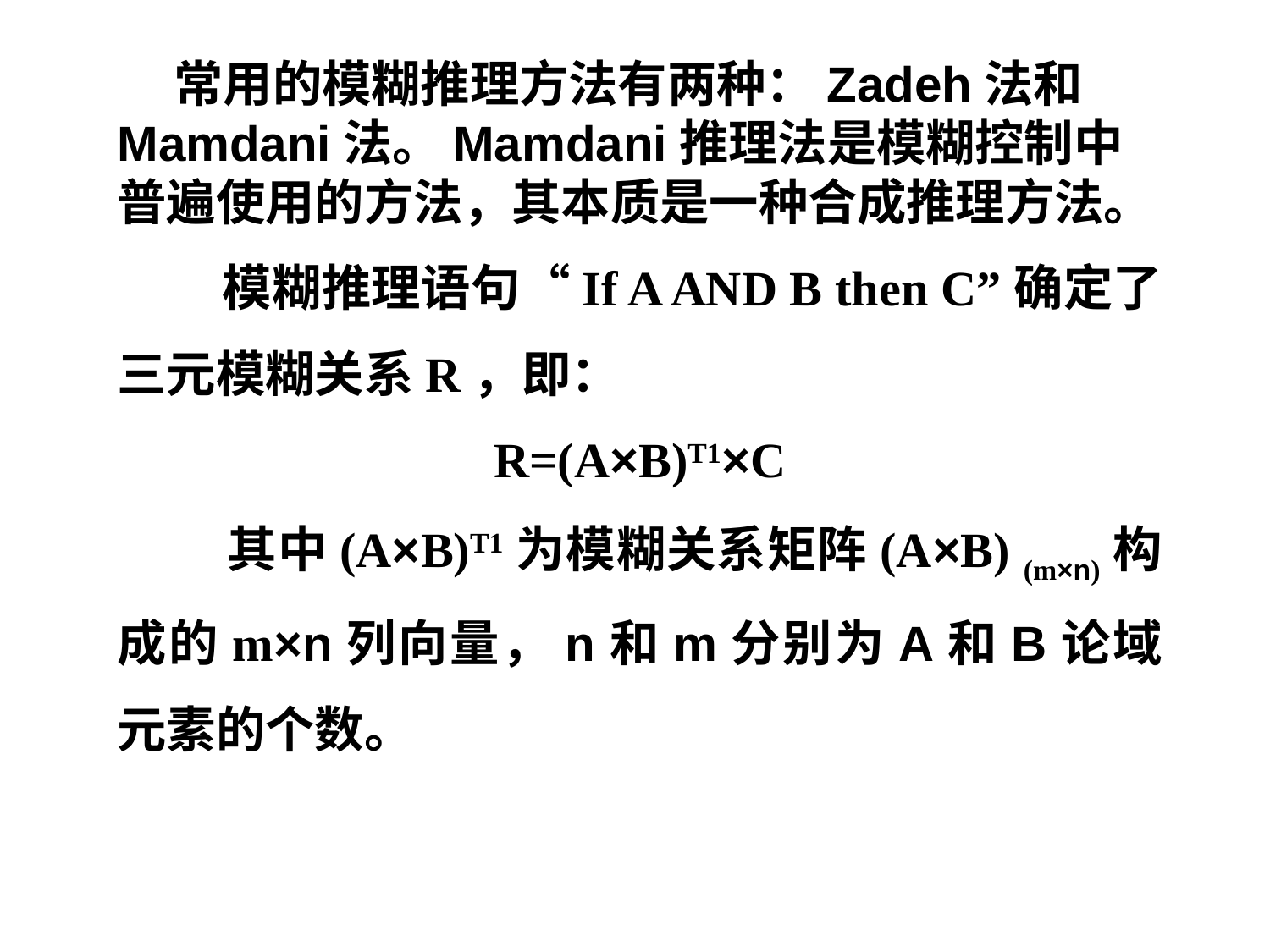

常用的模糊推理方法有两种：Zadeh法和Mamdani法。Mamdani推理法是模糊控制中普遍使用的方法，其本质是一种合成推理方法。
        模糊推理语句“If A AND B then C”确定了三元模糊关系R，即：
R=(A×B)T1×C
        其中(A×B)T1为模糊关系矩阵(A×B) (m×n)构成的m×n列向量，n和m分别为A和B论域元素的个数。